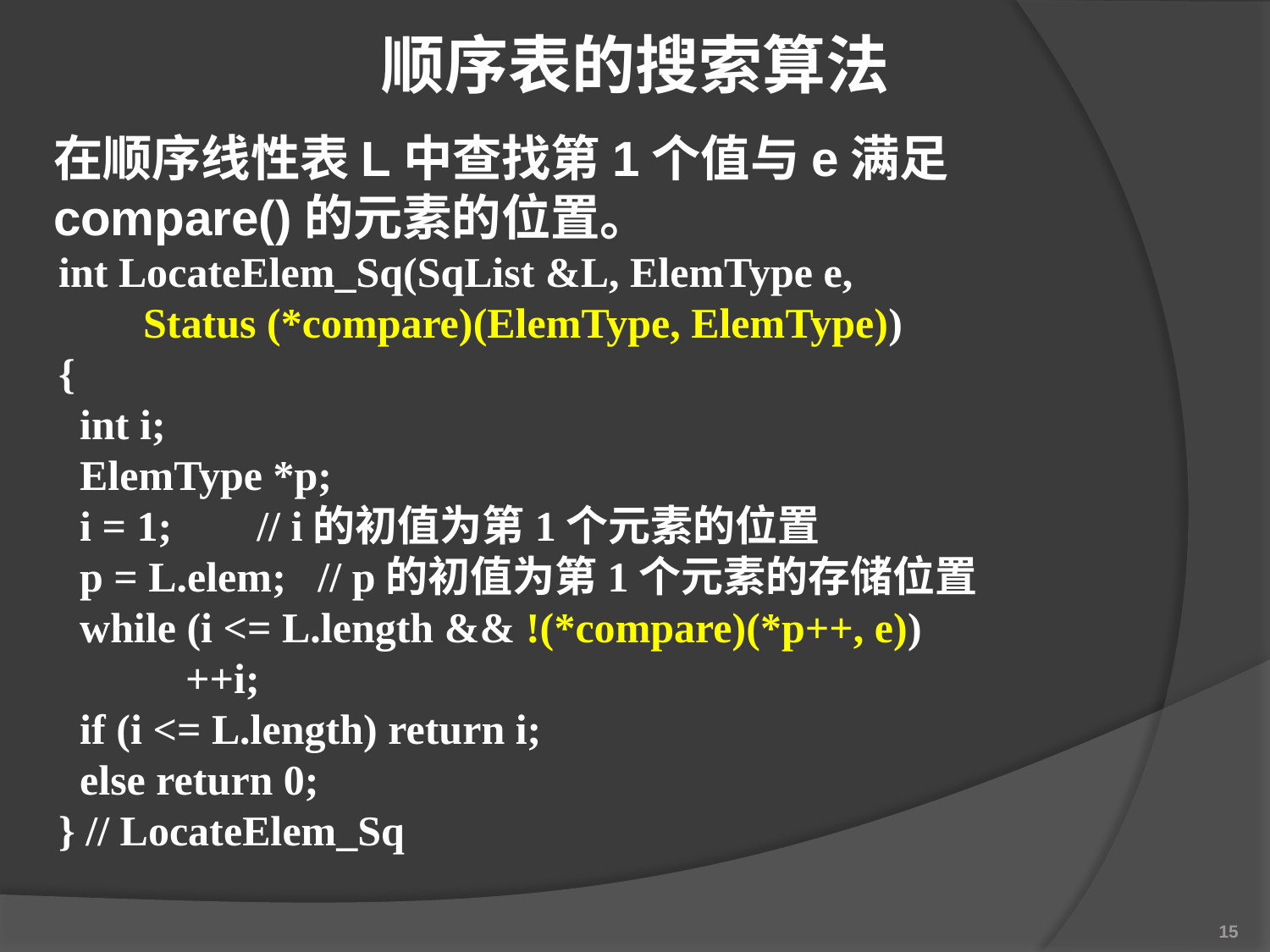

# 顺序表的搜索算法
在顺序线性表L中查找第1个值与e满足compare()的元素的位置。
int LocateElem_Sq(SqList &L, ElemType e,
        Status (*compare)(ElemType, ElemType))
{
  int i;
  ElemType *p;
  i = 1;        // i的初值为第1个元素的位置
  p = L.elem;   // p的初值为第1个元素的存储位置
  while (i <= L.length && !(*compare)(*p++, e))
            ++i;
  if (i <= L.length) return i;
  else return 0;
} // LocateElem_Sq
15